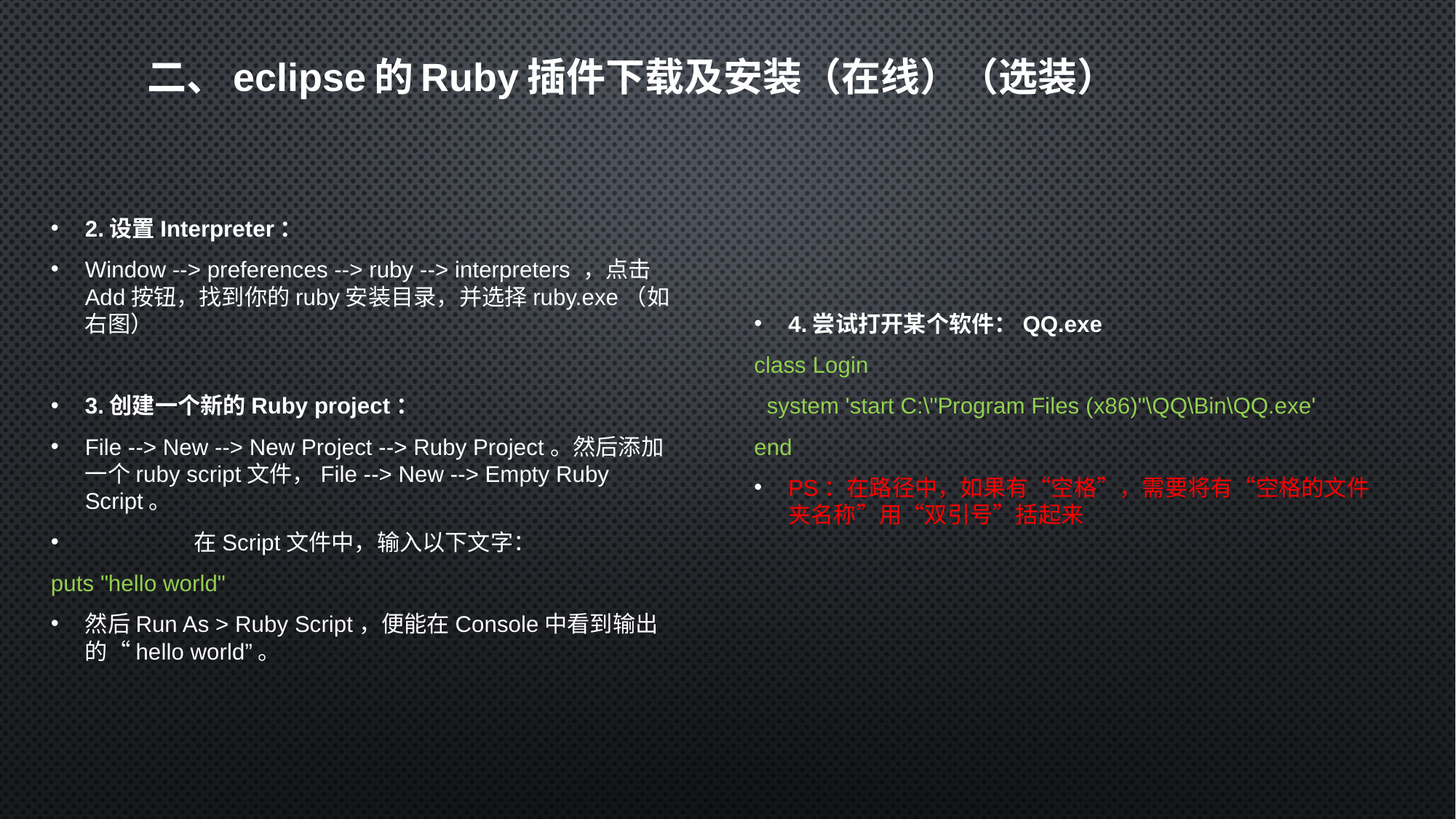

# 二、eclipse的Ruby插件下载及安装（在线）（选装）
4.尝试打开某个软件：QQ.exe
class Login
  system 'start C:\"Program Files (x86)"\QQ\Bin\QQ.exe'
end
PS：在路径中，如果有“空格”，需要将有“空格的文件夹名称”用“双引号”括起来

2.设置Interpreter：
Window --> preferences --> ruby --> interpreters ，点击Add按钮，找到你的ruby安装目录，并选择ruby.exe（如右图）

3.创建一个新的Ruby project：
File --> New --> New Project --> Ruby Project。然后添加一个ruby script文件，File --> New --> Empty Ruby Script。
	在Script文件中，输入以下文字：
puts "hello world"
然后Run As > Ruby Script，便能在Console中看到输出的“hello world”。